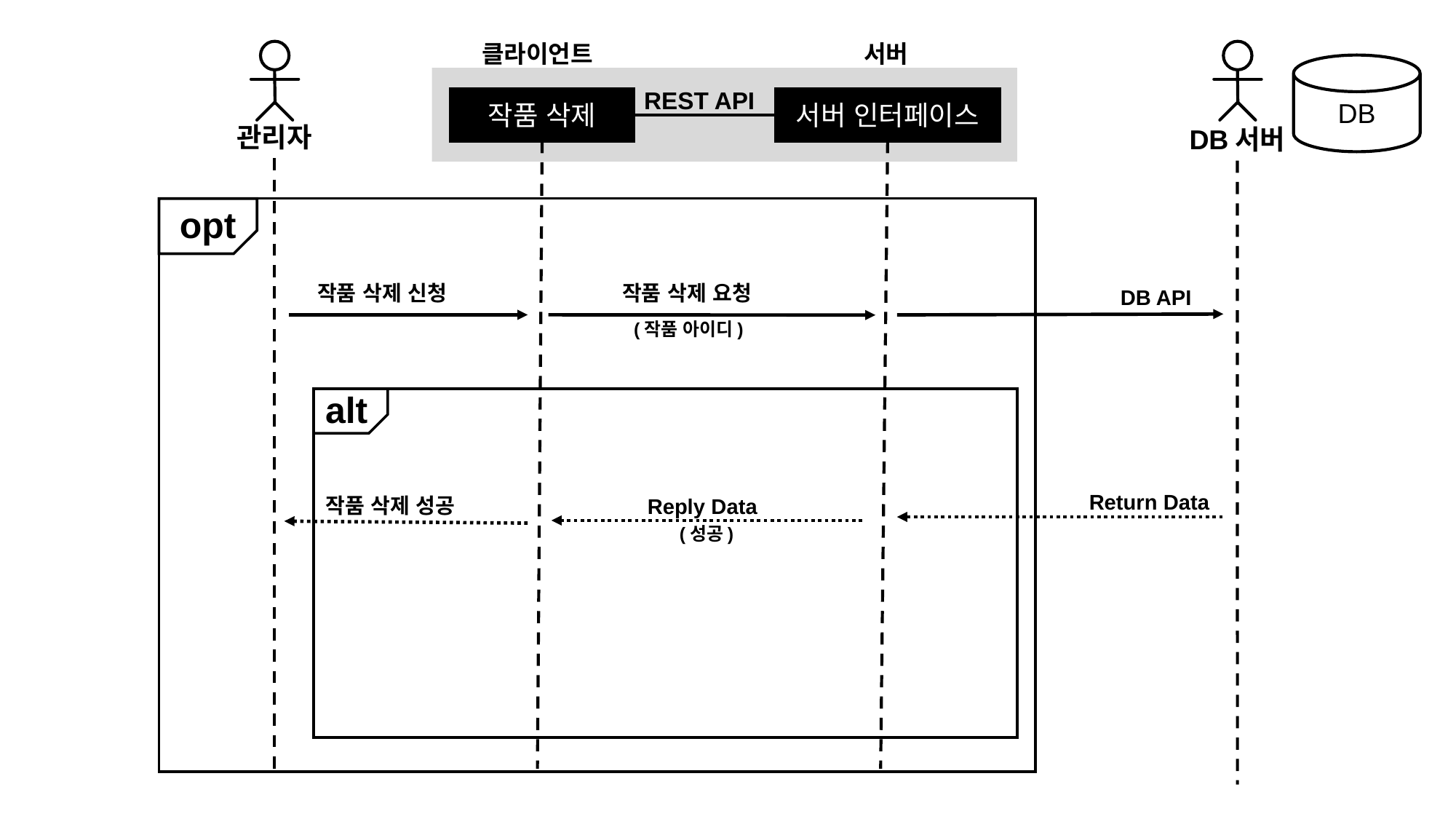

클라이언트
서버

관리자

DB서버
DB

REST API
작품 삭제
서버 인터페이스
opt

작품 삭제 요청
작품 삭제 신청
DB API
(작품 아이디)
alt

Return Data
작품 삭제 성공
Reply Data
(성공)